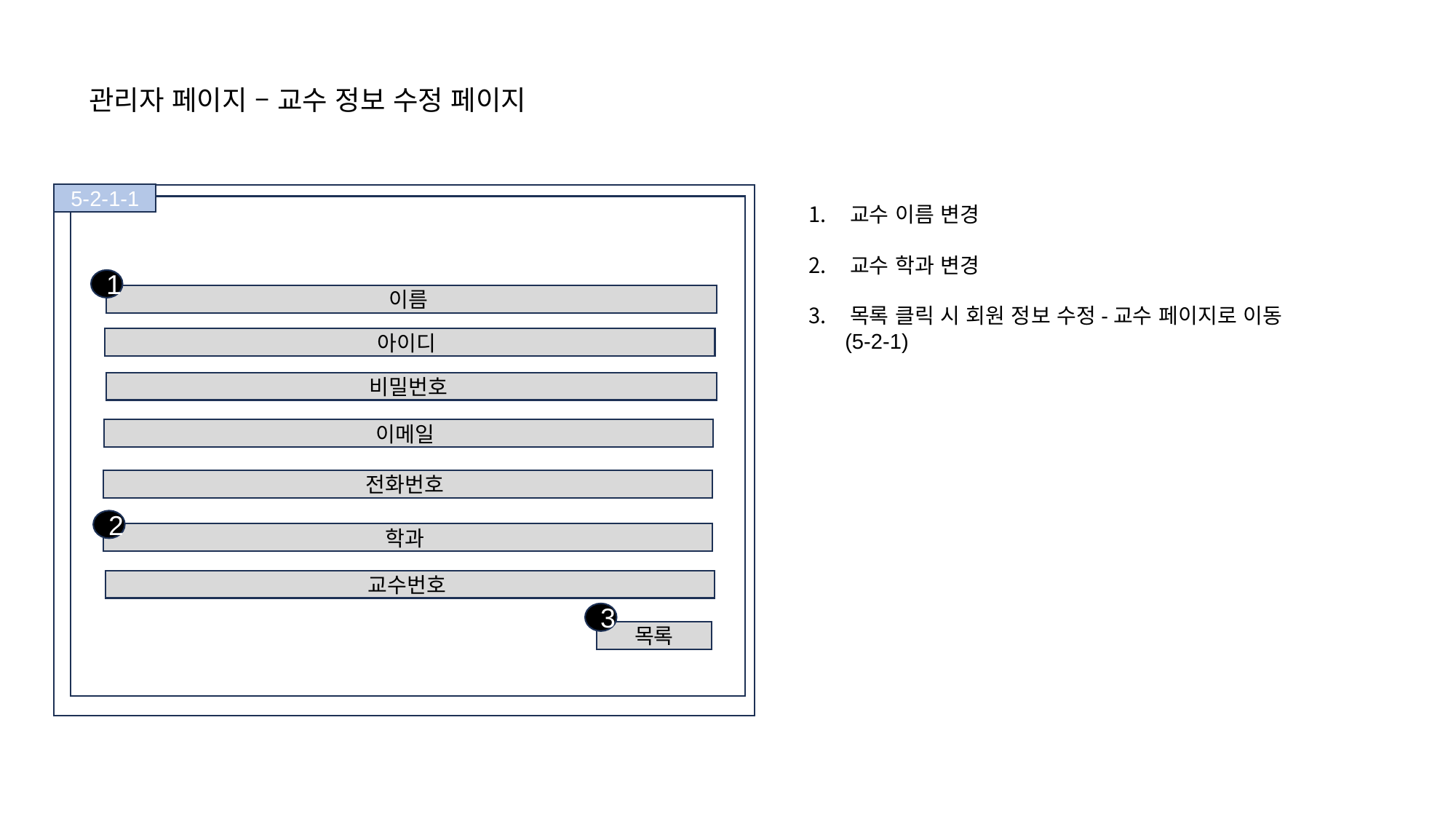

관리자 페이지 – 교수 정보 수정 페이지
5-2-1-1

교수 이름 변경

교수 학과 변경

목록 클릭 시 회원 정보 수정-교수 페이지로 이동
      (5-2-1)

1
이름
아이디
비밀번호
이메일
전화번호
2
학과
교수번호
3
목록